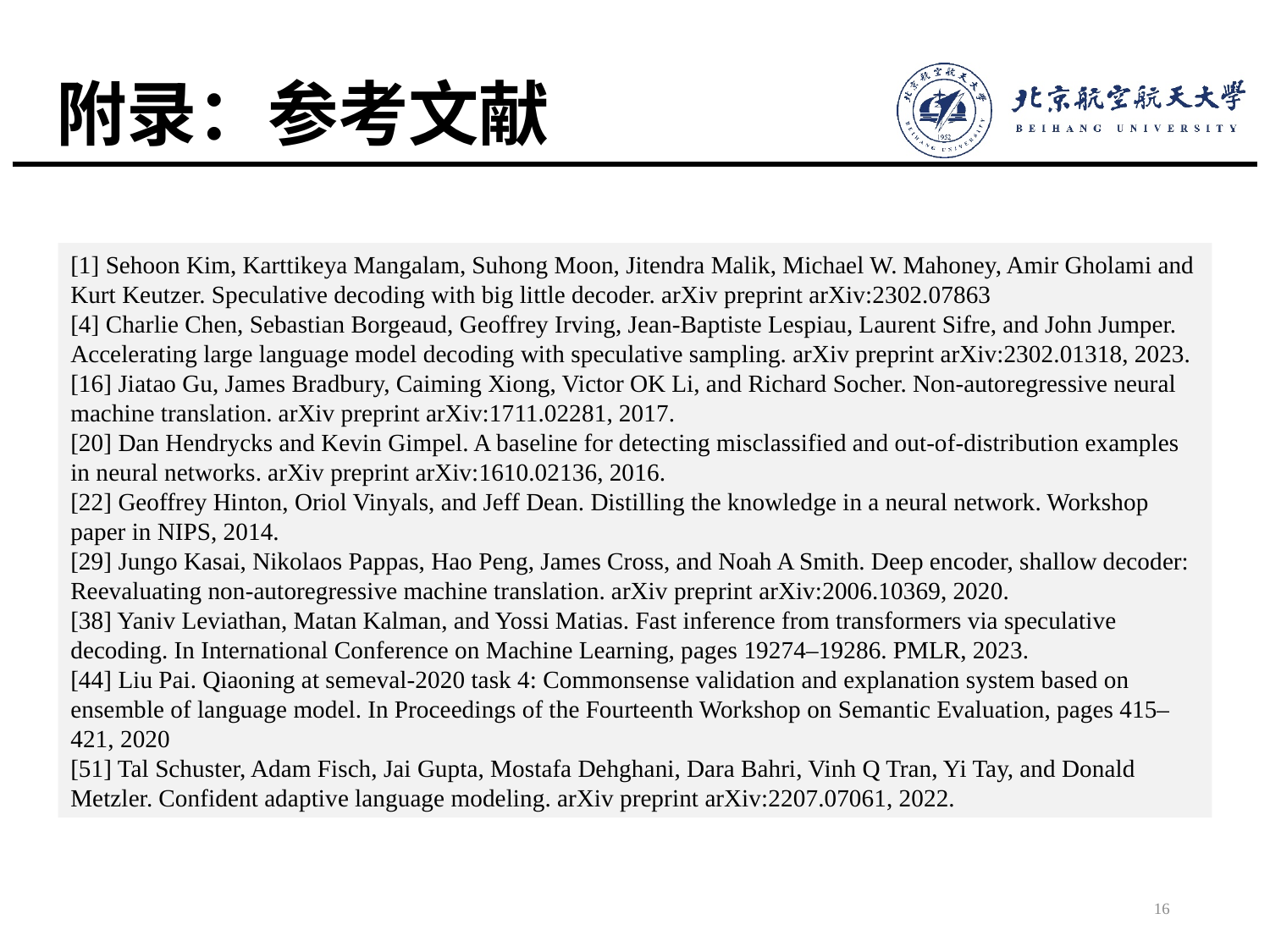

# 附录：参考文献
[1] Sehoon Kim, Karttikeya Mangalam, Suhong Moon, Jitendra Malik, Michael W. Mahoney, Amir Gholami and Kurt Keutzer. Speculative decoding with big little decoder. arXiv preprint arXiv:2302.07863
[4] Charlie Chen, Sebastian Borgeaud, Geoffrey Irving, Jean-Baptiste Lespiau, Laurent Sifre, and John Jumper. Accelerating large language model decoding with speculative sampling. arXiv preprint arXiv:2302.01318, 2023.
[16] Jiatao Gu, James Bradbury, Caiming Xiong, Victor OK Li, and Richard Socher. Non-autoregressive neural machine translation. arXiv preprint arXiv:1711.02281, 2017.
[20] Dan Hendrycks and Kevin Gimpel. A baseline for detecting misclassified and out-of-distribution examples in neural networks. arXiv preprint arXiv:1610.02136, 2016.
[22] Geoffrey Hinton, Oriol Vinyals, and Jeff Dean. Distilling the knowledge in a neural network. Workshop paper in NIPS, 2014.
[29] Jungo Kasai, Nikolaos Pappas, Hao Peng, James Cross, and Noah A Smith. Deep encoder, shallow decoder: Reevaluating non-autoregressive machine translation. arXiv preprint arXiv:2006.10369, 2020.
[38] Yaniv Leviathan, Matan Kalman, and Yossi Matias. Fast inference from transformers via speculative decoding. In International Conference on Machine Learning, pages 19274–19286. PMLR, 2023.
[44] Liu Pai. Qiaoning at semeval-2020 task 4: Commonsense validation and explanation system based on ensemble of language model. In Proceedings of the Fourteenth Workshop on Semantic Evaluation, pages 415–421, 2020
[51] Tal Schuster, Adam Fisch, Jai Gupta, Mostafa Dehghani, Dara Bahri, Vinh Q Tran, Yi Tay, and Donald Metzler. Confident adaptive language modeling. arXiv preprint arXiv:2207.07061, 2022.
16